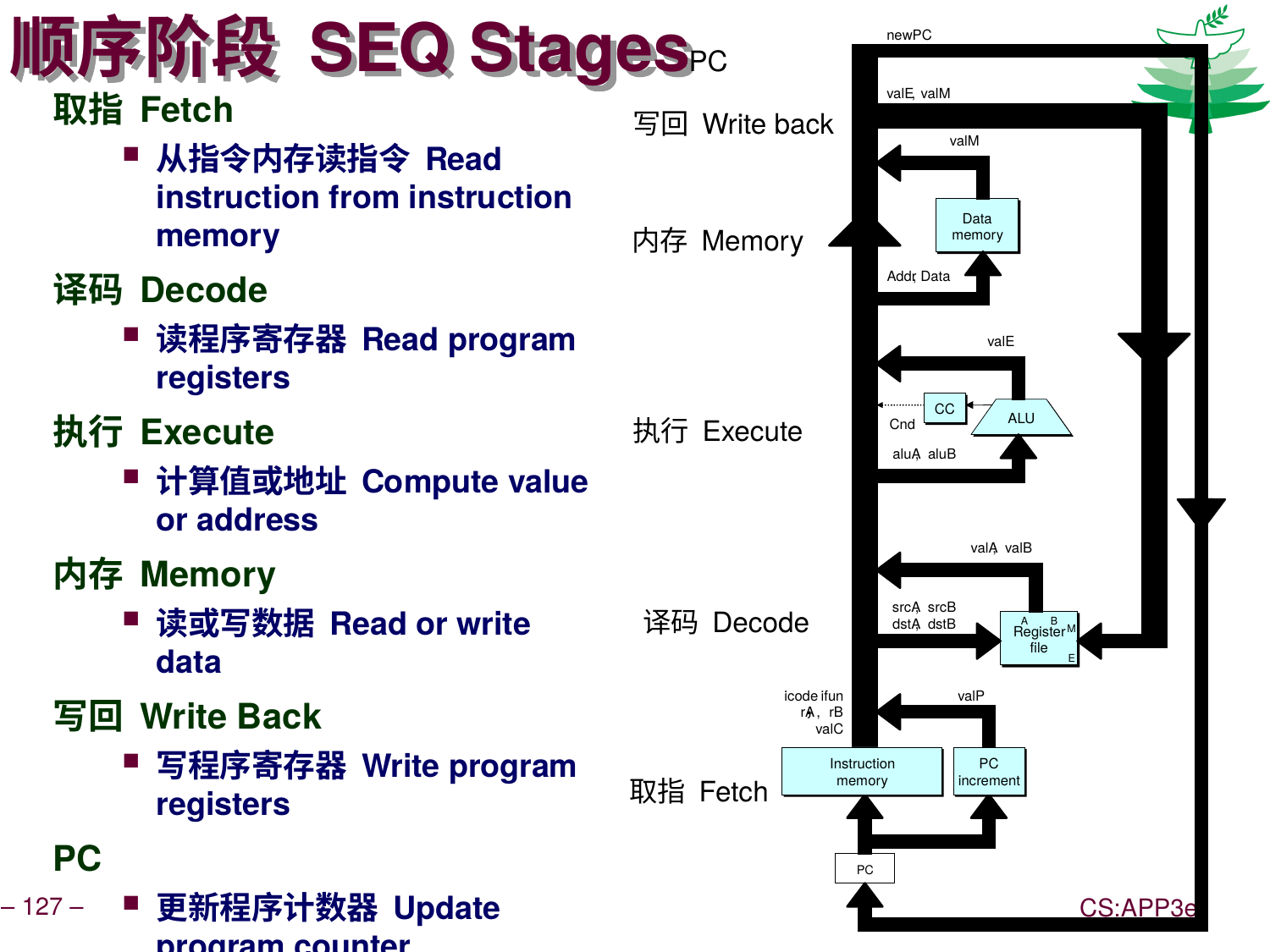

# 顺序阶段 SEQ Stages

newPC

PC

取指 Fetch
从指令内存读指令 Read instruction from instruction memory
译码 Decode
读程序寄存器 Read program registers
执行 Execute
计算值或地址 Compute value or address
内存 Memory
读或写数据 Read or write data
写回 Write Back
写程序寄存器 Write program registers
PC
更新程序计数器 Update program counter
valE
,
valM

写回 Write back

valM

Data
Data

内存 Memory
memory
memory

Addr
, Data

valE

CC

CC

ALU

ALU
执行 Execute
Cnd

aluA
,
aluB

valA
,
valB

srcA
,
srcB
译码 Decode

A
A
B
B
dstA
,
dstB

M
M
Register
Register

Register
Register

file
file
file
file

E
E

icode
,
ifun
valP

rA
,
rB

valC

Instruction
PC
Instruction
PC

memory
increment
取指 Fetch
memory
increment

PC